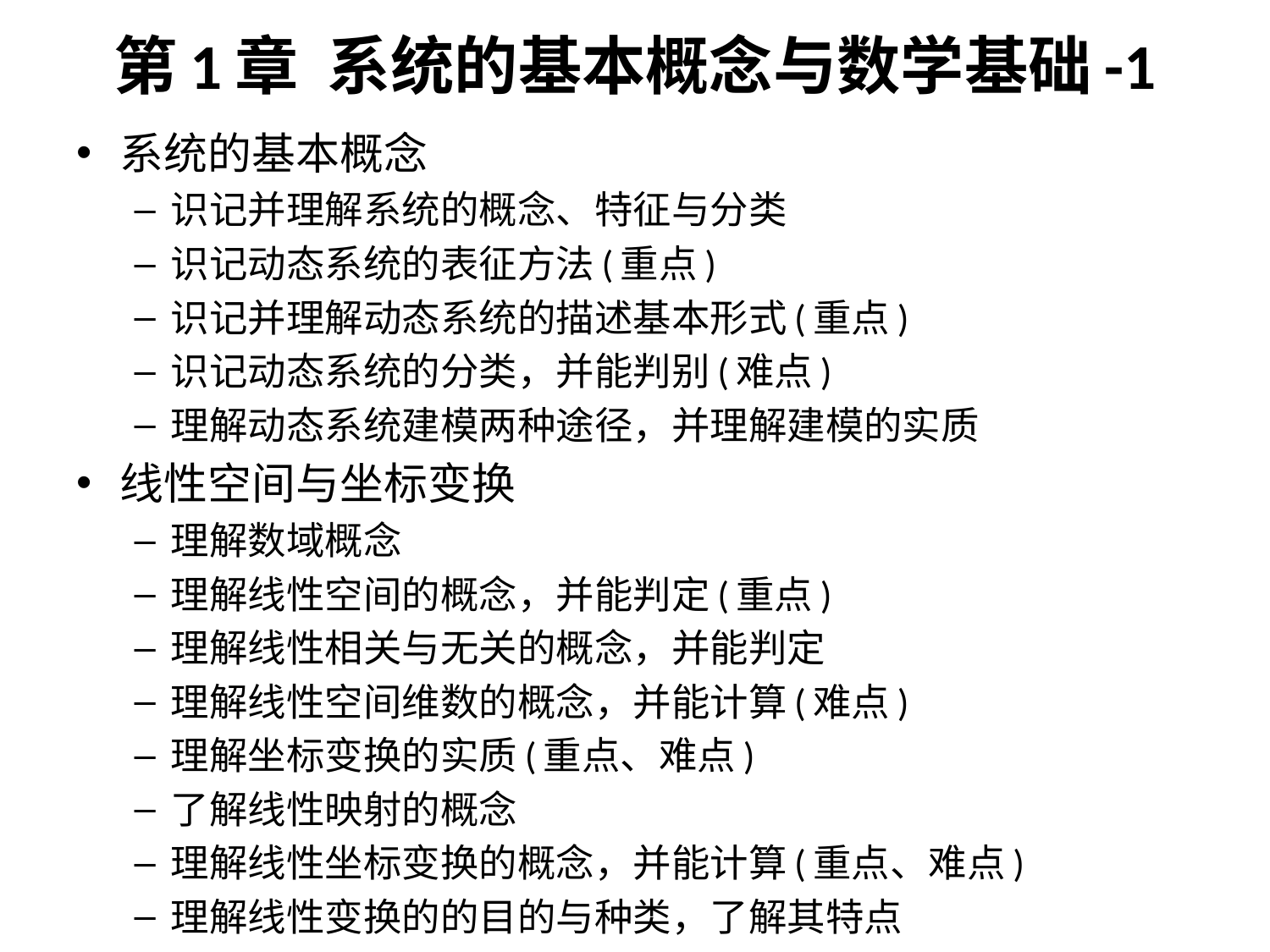

# 第1章  系统的基本概念与数学基础-1
系统的基本概念
识记并理解系统的概念、特征与分类
识记动态系统的表征方法(重点)
识记并理解动态系统的描述基本形式(重点)
识记动态系统的分类，并能判别(难点)
理解动态系统建模两种途径，并理解建模的实质
线性空间与坐标变换
理解数域概念
理解线性空间的概念，并能判定(重点)
理解线性相关与无关的概念，并能判定
理解线性空间维数的概念，并能计算(难点)
理解坐标变换的实质(重点、难点)
了解线性映射的概念
理解线性坐标变换的概念，并能计算(重点、难点)
理解线性变换的的目的与种类，了解其特点